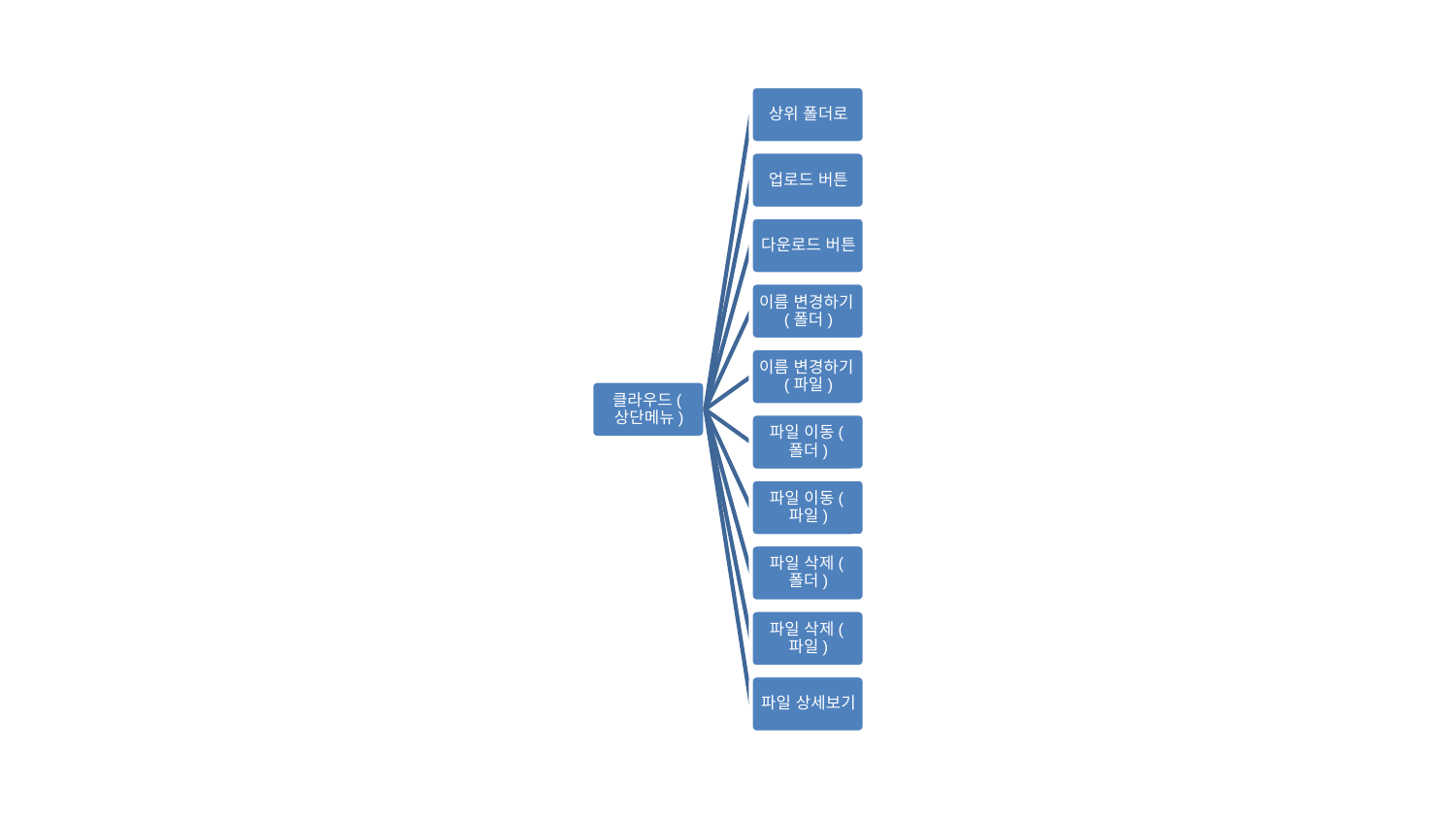

클라우드(상단메뉴)

상위 폴더로

업로드 버튼

다운로드 버튼

이름 변경하기(폴더)

이름 변경하기(파일)

파일 이동(폴더)

파일 이동(파일)

파일 삭제(폴더)

파일 삭제(파일)

파일 상세보기